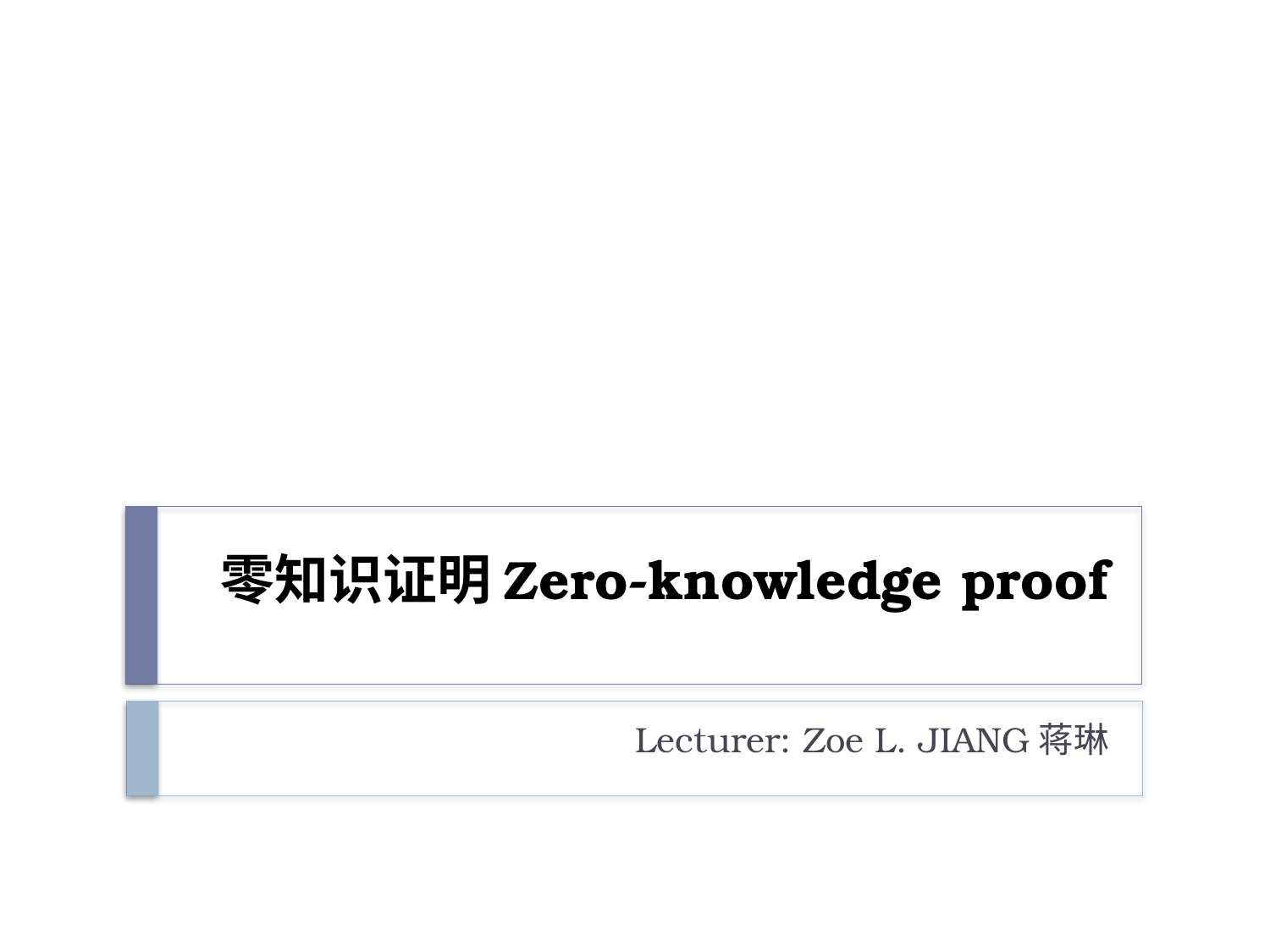

# 零知识证明Zero-knowledge proof
Lecturer: Zoe L. JIANG蒋琳
1